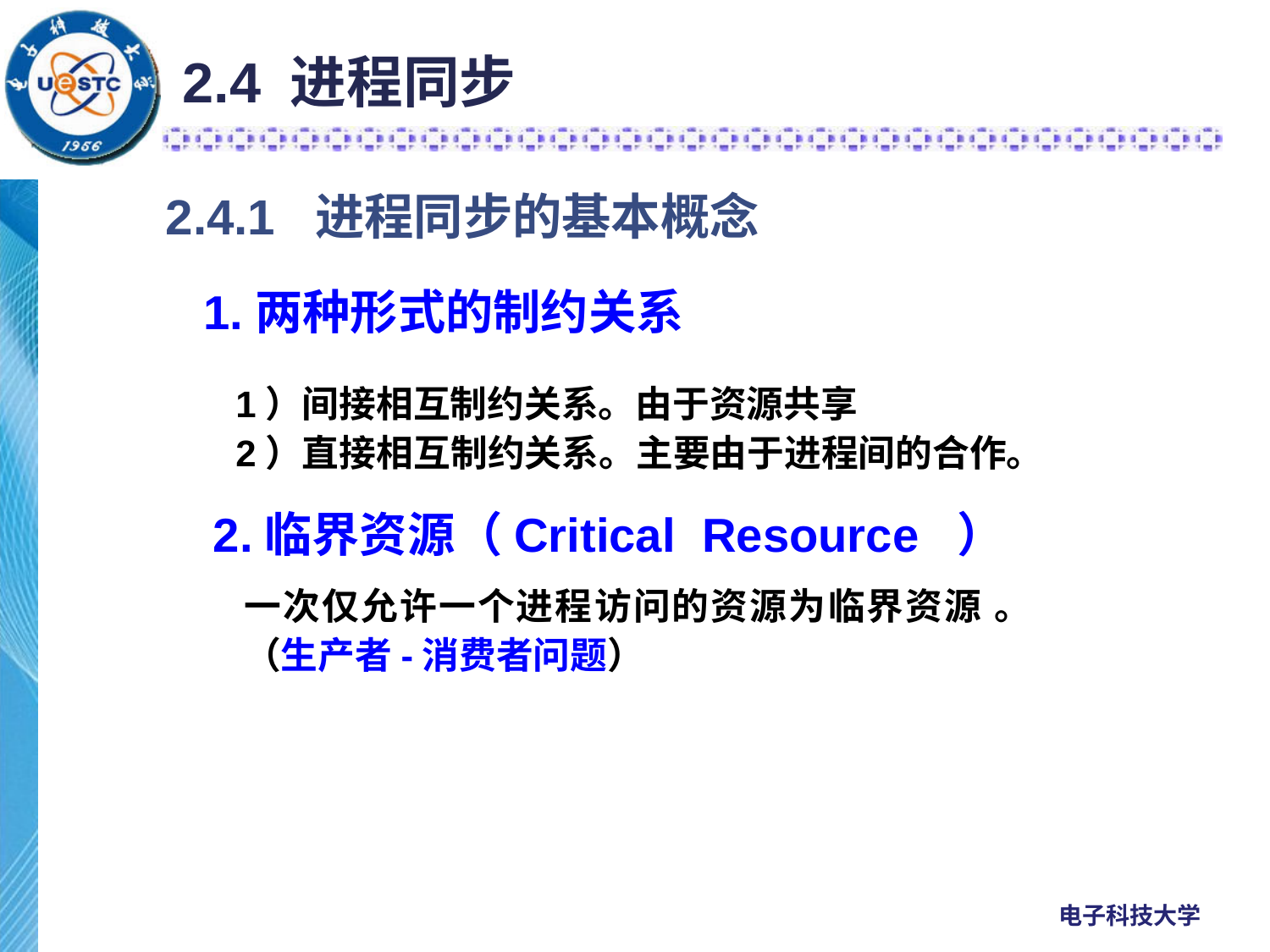

2.4 进程同步
2.4.1  进程同步的基本概念
1.两种形式的制约关系
1）间接相互制约关系。由于资源共享
2）直接相互制约关系。主要由于进程间的合作。
2.临界资源（Critical  Resource  ）

一次仅允许一个进程访问的资源为临界资源 。（生产者-消费者问题）